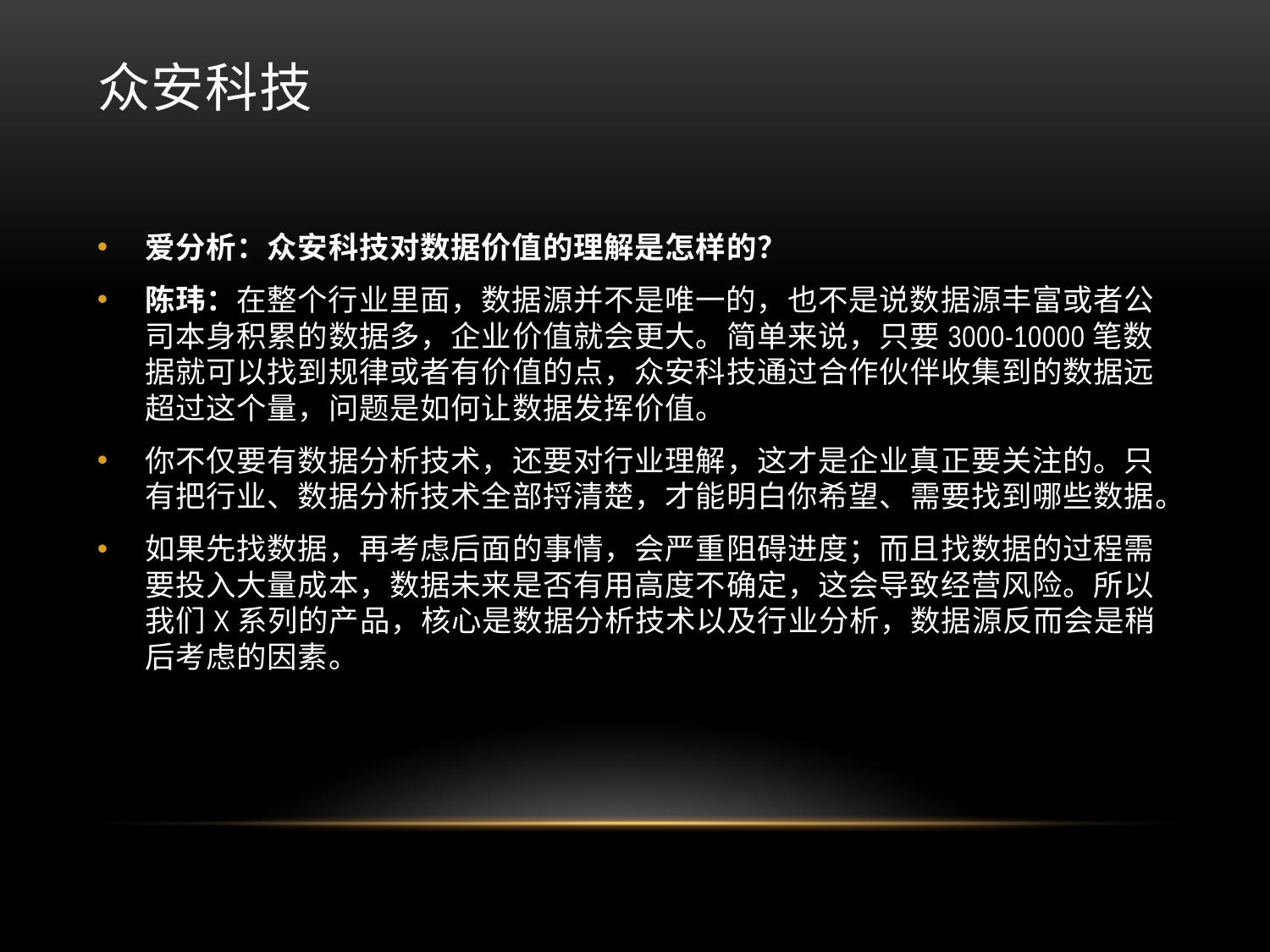

# 众安科技
爱分析：众安科技对数据价值的理解是怎样的？
陈玮：在整个行业里面，数据源并不是唯一的，也不是说数据源丰富或者公司本身积累的数据多，企业价值就会更大。简单来说，只要3000-10000笔数据就可以找到规律或者有价值的点，众安科技通过合作伙伴收集到的数据远超过这个量，问题是如何让数据发挥价值。
你不仅要有数据分析技术，还要对行业理解，这才是企业真正要关注的。只有把行业、数据分析技术全部捋清楚，才能明白你希望、需要找到哪些数据。
如果先找数据，再考虑后面的事情，会严重阻碍进度；而且找数据的过程需要投入大量成本，数据未来是否有用高度不确定，这会导致经营风险。所以我们X系列的产品，核心是数据分析技术以及行业分析，数据源反而会是稍后考虑的因素。